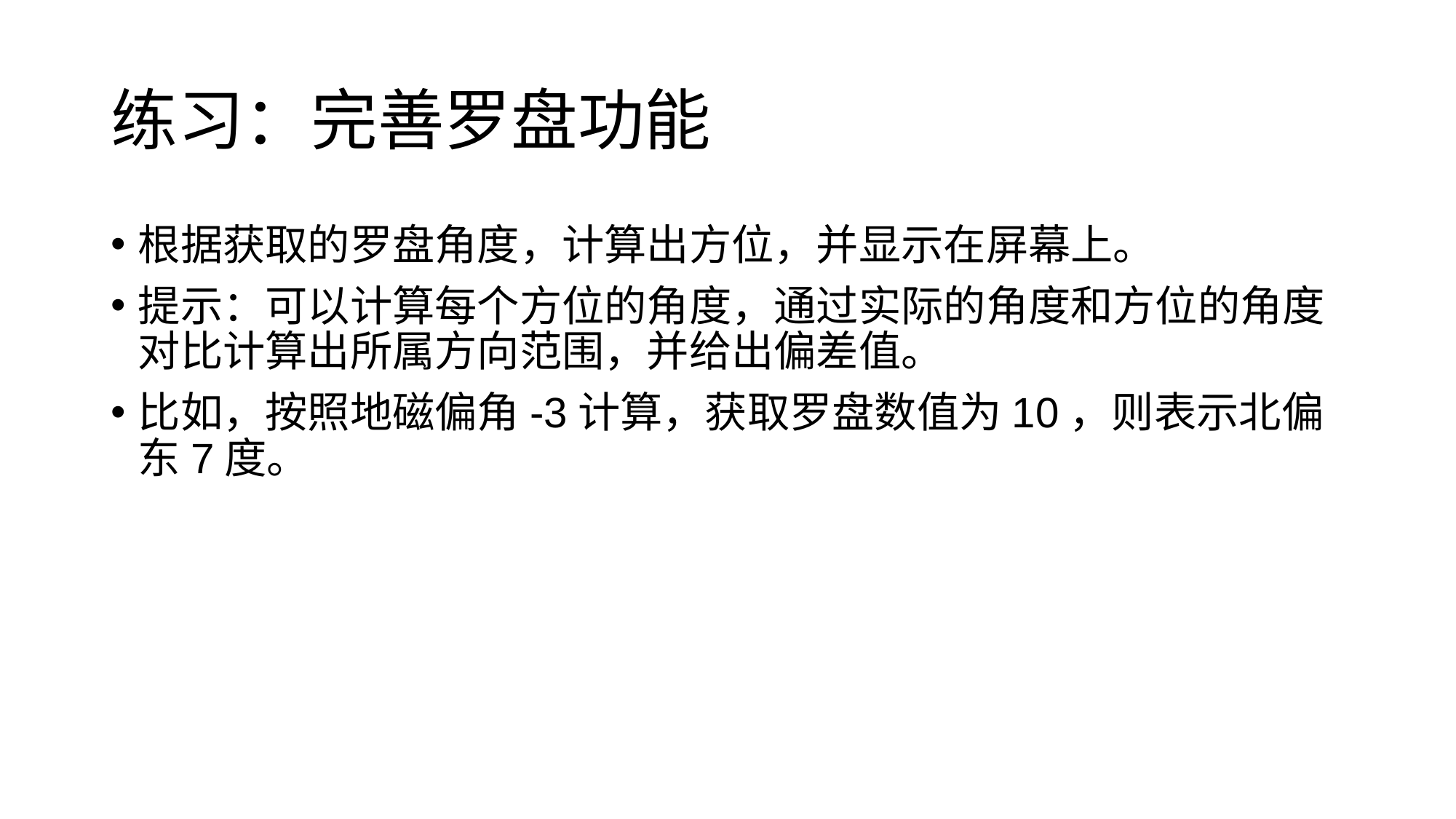

# 练习：完善罗盘功能
根据获取的罗盘角度，计算出方位，并显示在屏幕上。
提示：可以计算每个方位的角度，通过实际的角度和方位的角度对比计算出所属方向范围，并给出偏差值。
比如，按照地磁偏角-3计算，获取罗盘数值为10，则表示北偏东7度。